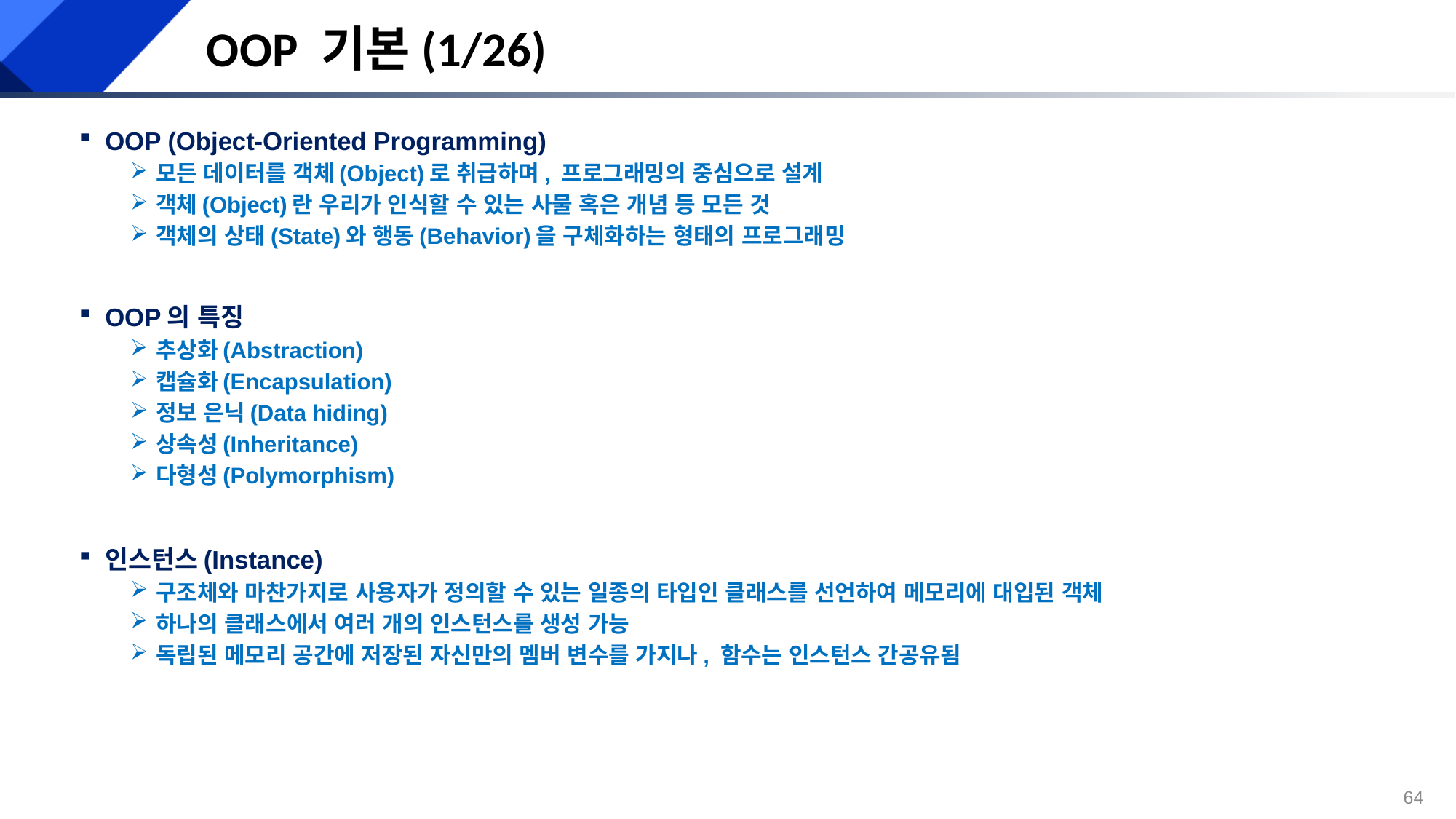

# OOP 기본(1/26)
OOP (Object-Oriented Programming)
모든 데이터를 객체(Object)로 취급하며, 프로그래밍의 중심으로 설계
객체(Object)란 우리가 인식할 수 있는 사물 혹은 개념 등 모든 것
객체의 상태(State)와 행동(Behavior)을 구체화하는 형태의 프로그래밍

OOP의 특징
추상화(Abstraction)
캡슐화(Encapsulation)
정보 은닉(Data hiding)
상속성(Inheritance)
다형성(Polymorphism)

인스턴스(Instance)
구조체와 마찬가지로 사용자가 정의할 수 있는 일종의 타입인 클래스를 선언하여 메모리에 대입된 객체
하나의 클래스에서 여러 개의 인스턴스를 생성 가능
독립된 메모리 공간에 저장된 자신만의 멤버 변수를 가지나, 함수는 인스턴스 간공유됨
64